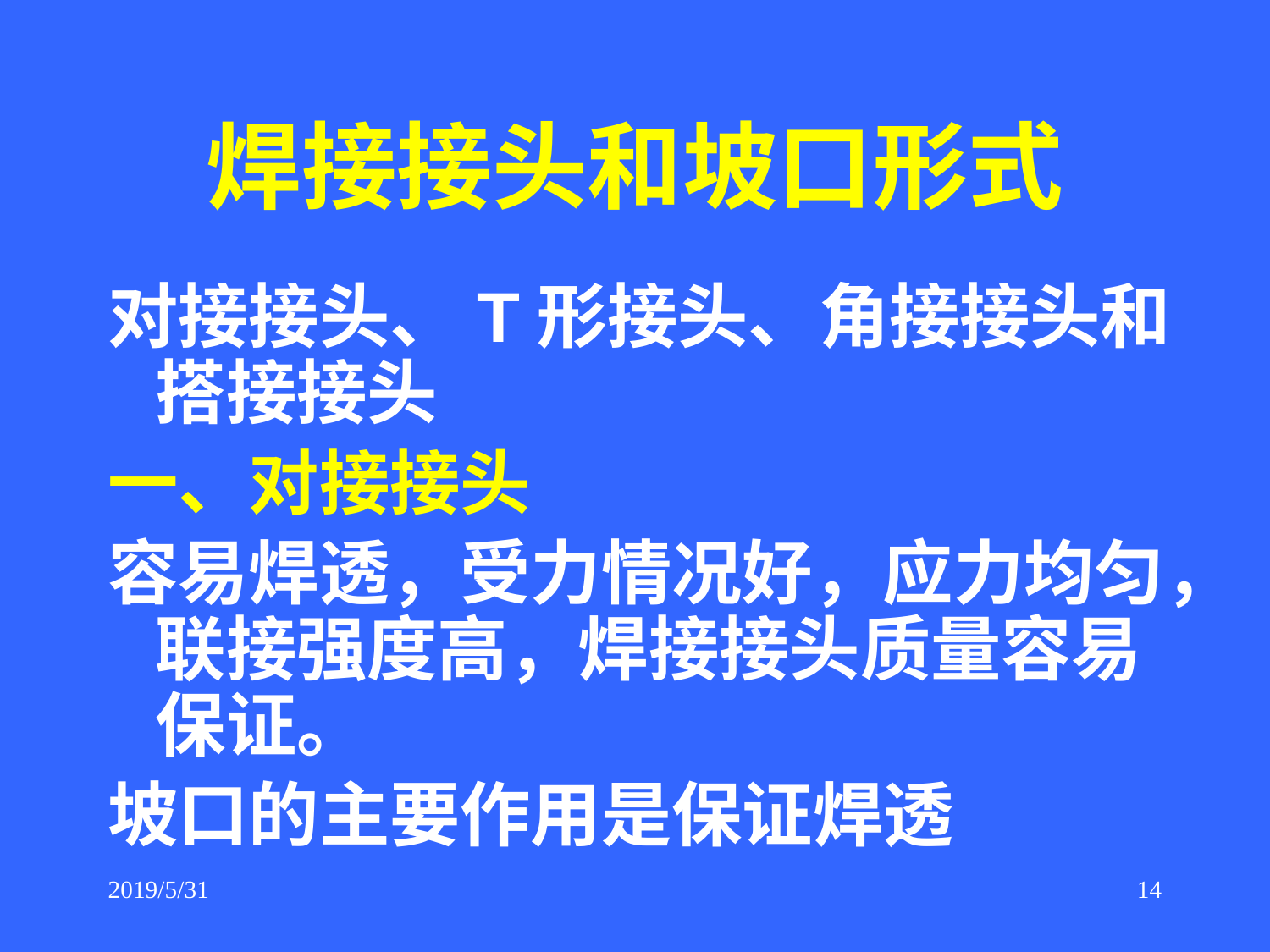

# 焊接接头和坡口形式
对接接头、T形接头、角接接头和搭接接头
一、对接接头
容易焊透，受力情况好，应力均匀，联接强度高，焊接接头质量容易保证。
坡口的主要作用是保证焊透
2019/5/31
14